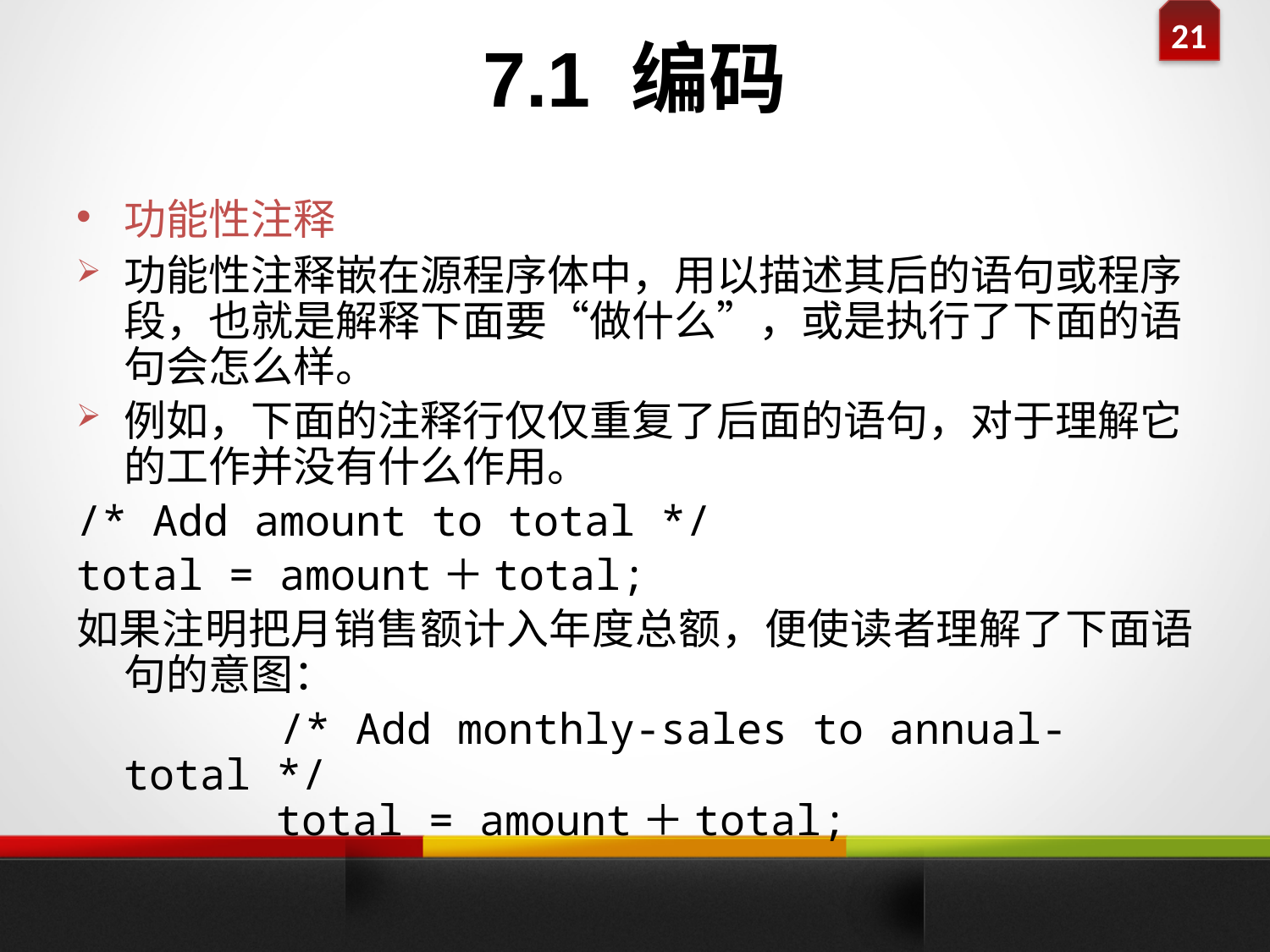

7.1 编码
#
功能性注释
功能性注释嵌在源程序体中，用以描述其后的语句或程序段，也就是解释下面要“做什么”，或是执行了下面的语句会怎么样。
例如，下面的注释行仅仅重复了后面的语句，对于理解它的工作并没有什么作用。
/* Add amount to total */
total = amount＋total;
如果注明把月销售额计入年度总额，便使读者理解了下面语句的意图：
        /* Add monthly-sales to annual-total */
      total = amount＋total;